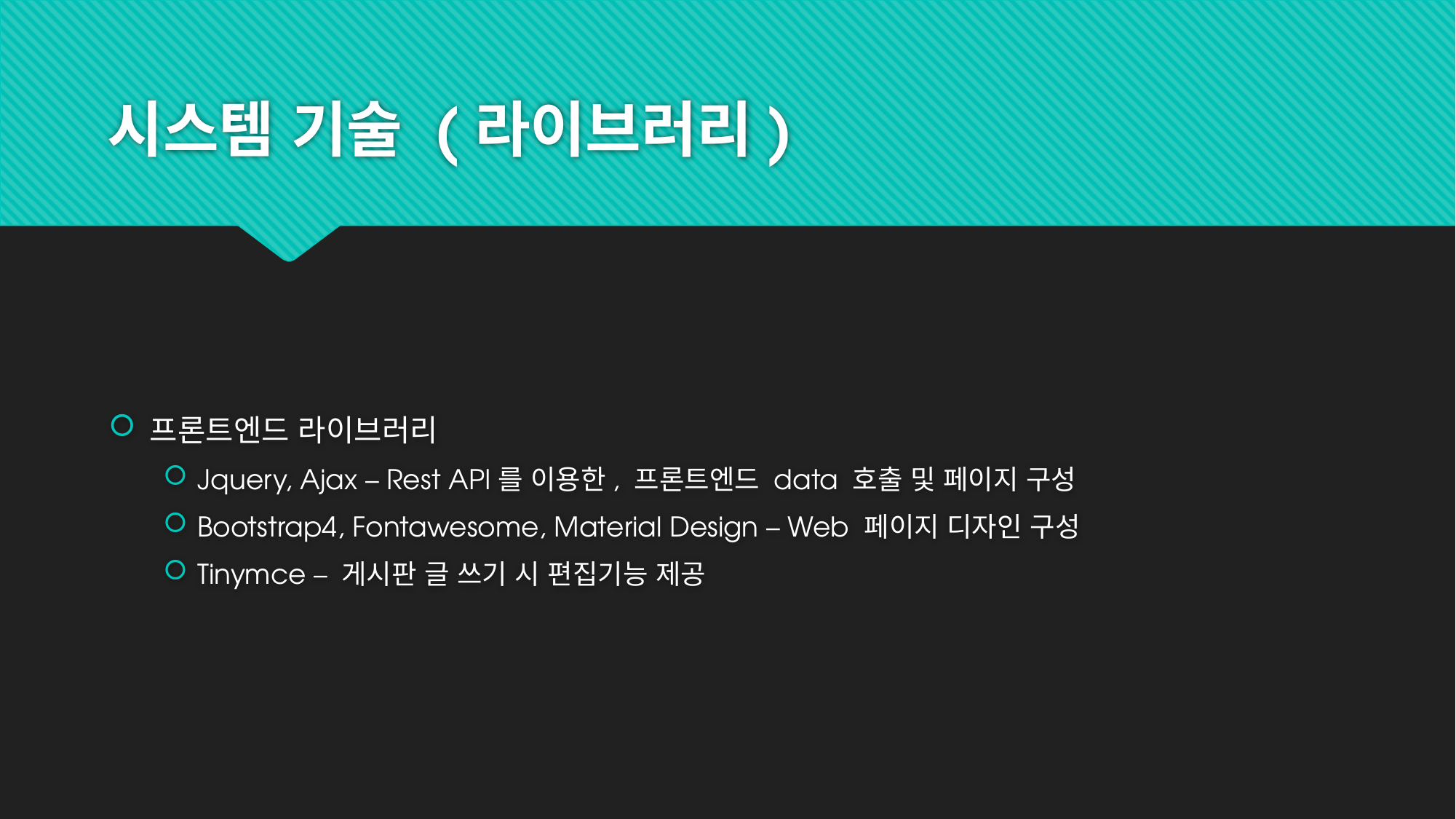

# 시스템 기술 (라이브러리)
프론트엔드 라이브러리
Jquery, Ajax – Rest API를 이용한, 프론트엔드 data 호출 및 페이지 구성
Bootstrap4, Fontawesome, Material Design – Web 페이지 디자인 구성
Tinymce – 게시판 글 쓰기 시 편집기능 제공